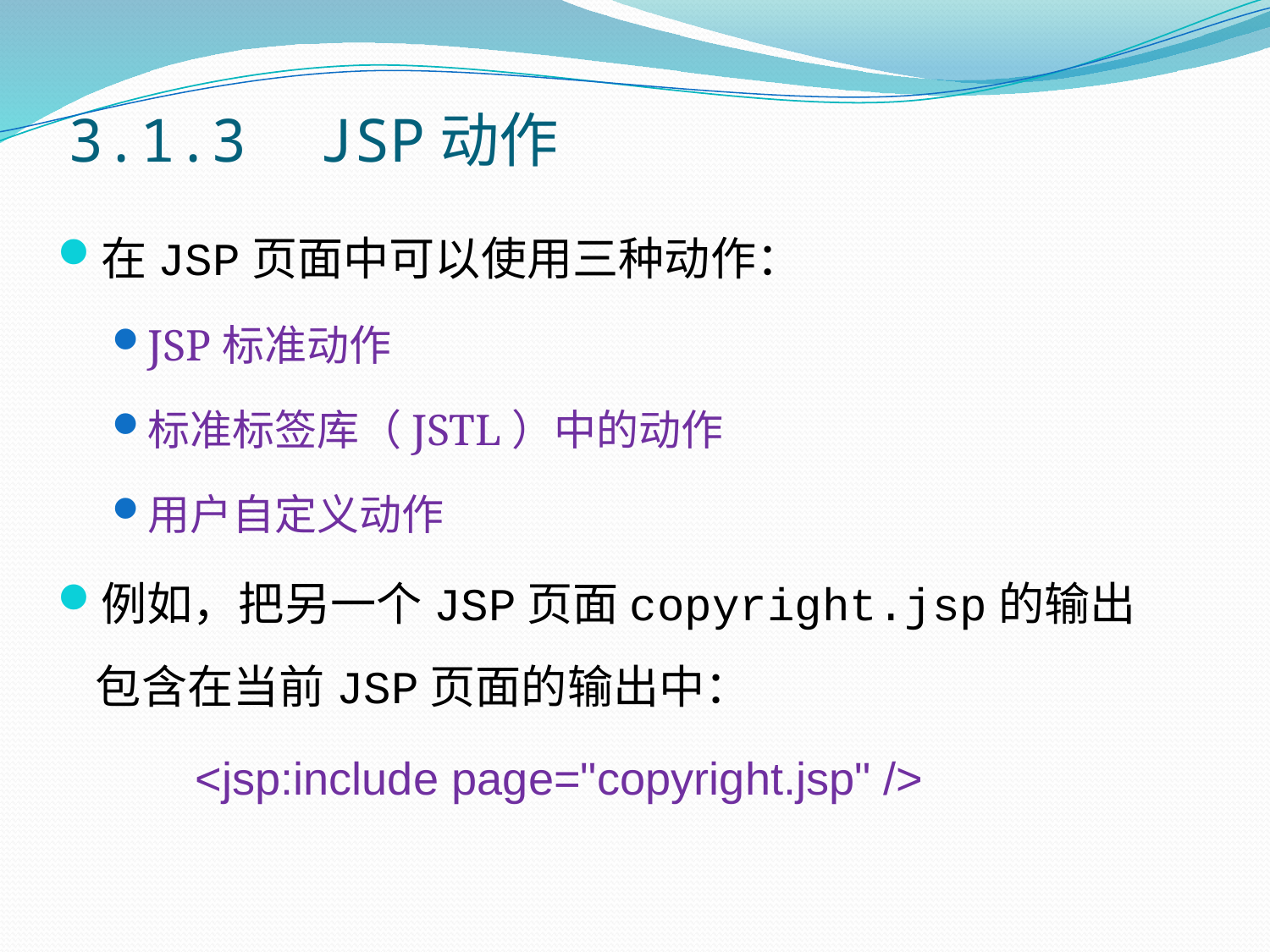

3.1.3  JSP动作
在JSP页面中可以使用三种动作：
JSP标准动作
标准标签库（JSTL）中的动作
用户自定义动作
例如，把另一个JSP页面copyright.jsp的输出包含在当前JSP页面的输出中：
     <jsp:include page="copyright.jsp" />